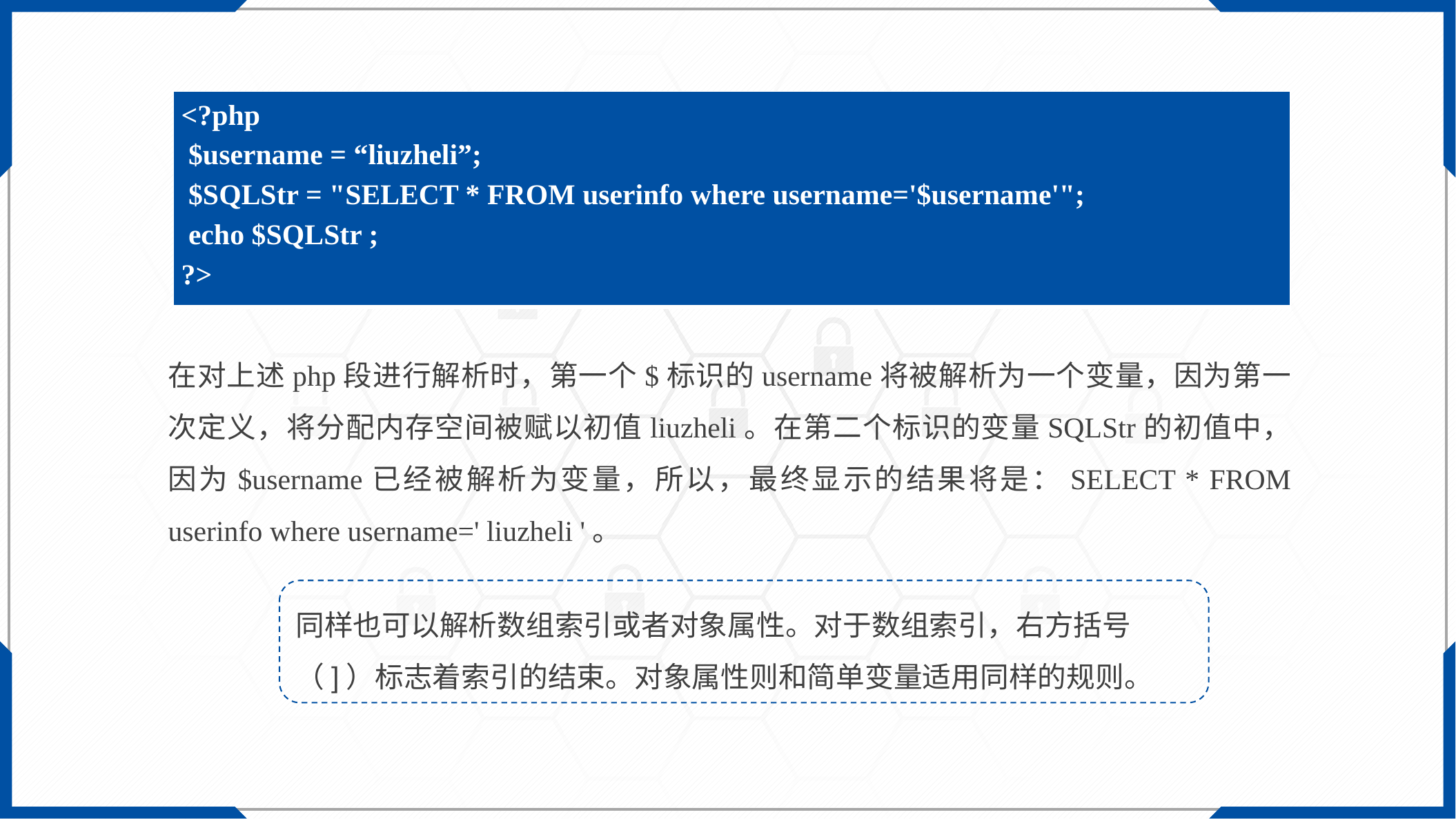

| <?php $username = “liuzheli”; $SQLStr = "SELECT \* FROM userinfo where username='$username'"; echo $SQLStr ; ?> |
| --- |
在对上述php段进行解析时，第一个$标识的username将被解析为一个变量，因为第一次定义，将分配内存空间被赋以初值liuzheli。在第二个标识的变量SQLStr的初值中，因为$username已经被解析为变量，所以，最终显示的结果将是：SELECT * FROM userinfo where username=' liuzheli '。
同样也可以解析数组索引或者对象属性。对于数组索引，右方括号（]）标志着索引的结束。对象属性则和简单变量适用同样的规则。